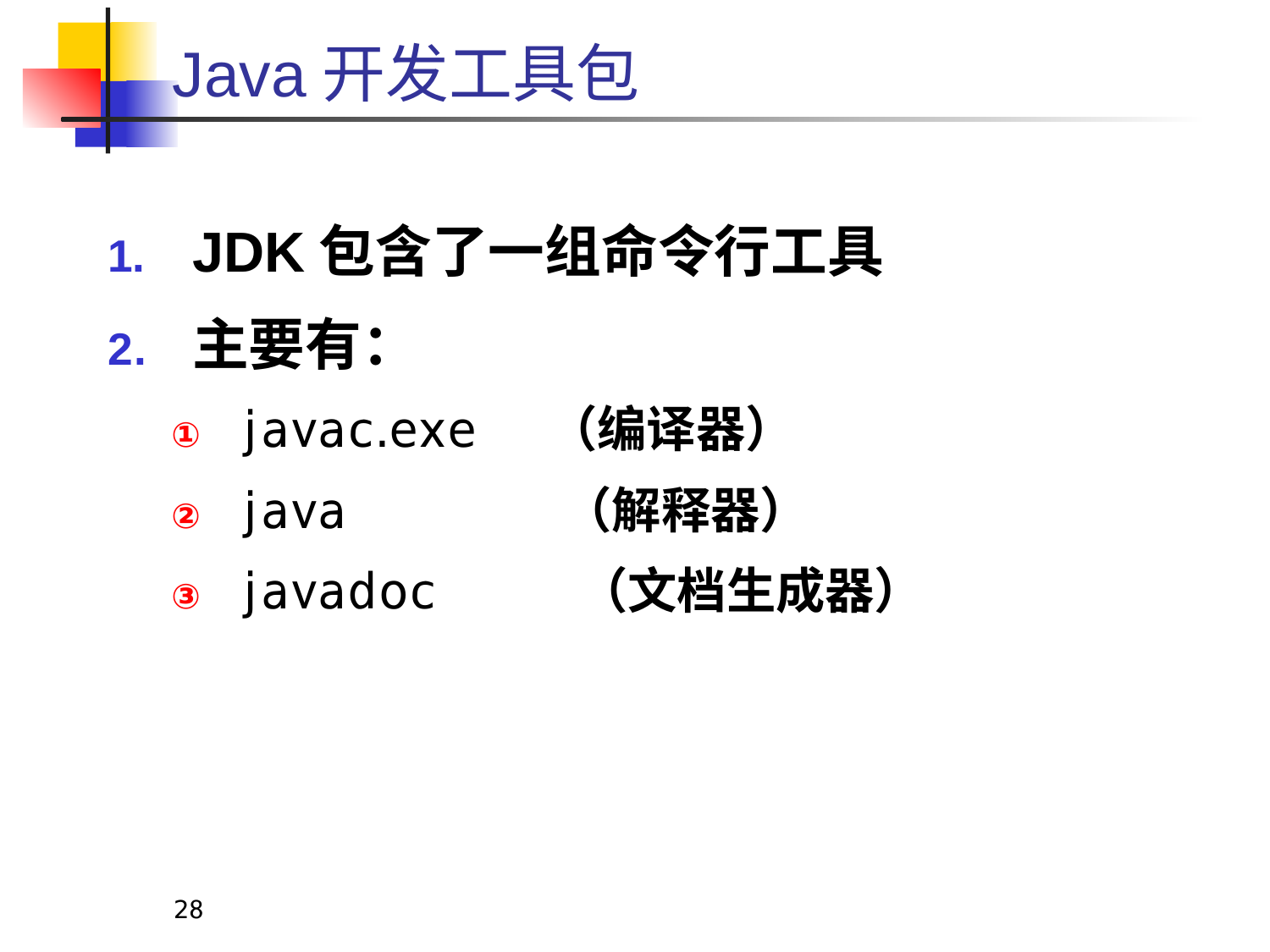

# Java开发工具包
JDK包含了一组命令行工具
主要有：
javac.exe    （编译器）
java              （解释器）
javadoc         （文档生成器）
28